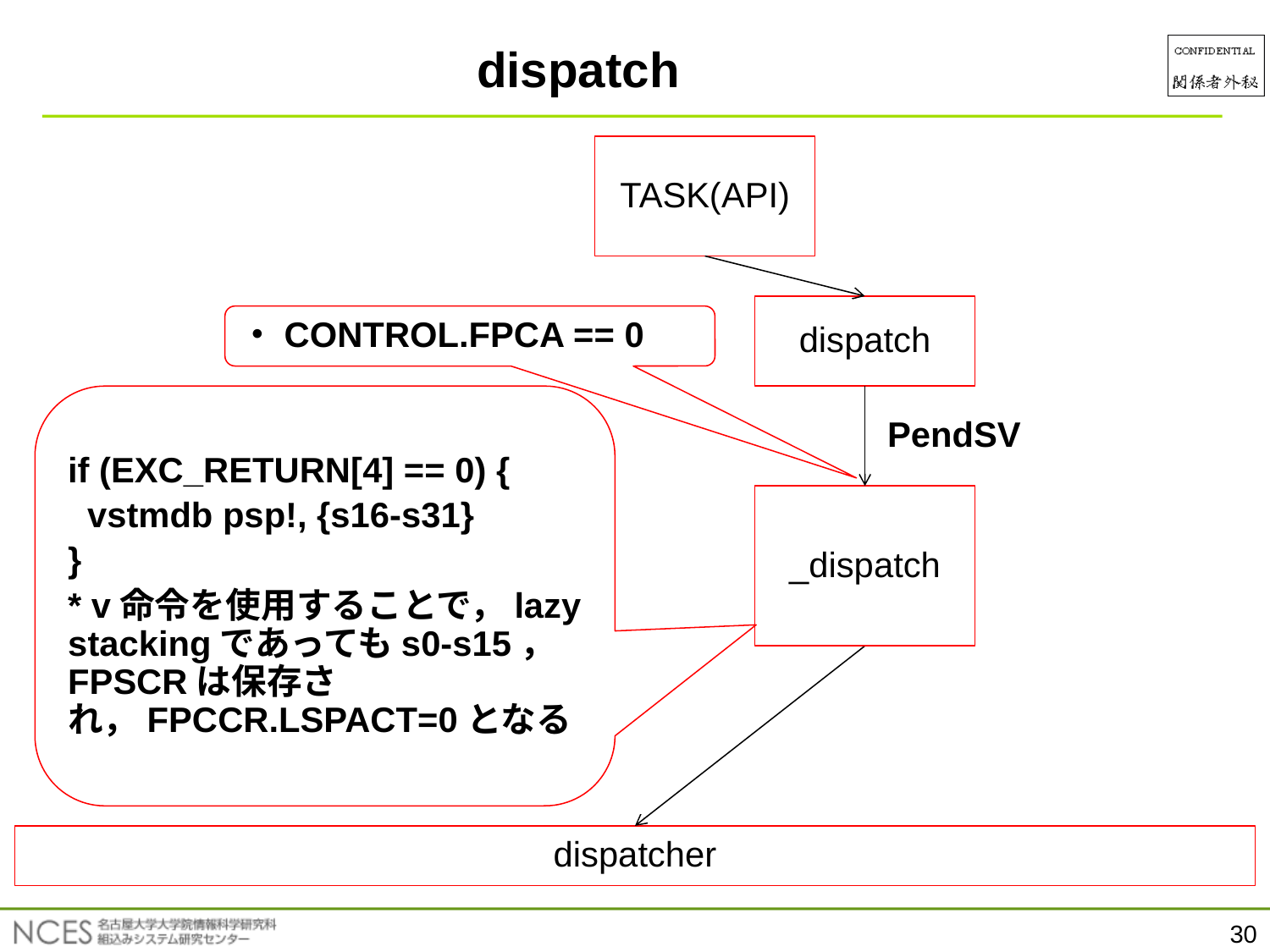

dispatch
TASK(API)
dispatch
・CONTROL.FPCA == 0
if (EXC_RETURN[4] == 0) {
  vstmdb psp!, {s16-s31}
}
* v命令を使用することで，lazy stackingであってもs0-s15，FPSCRは保存され，FPCCR.LSPACT=0となる
PendSV
_dispatch
dispatcher
30